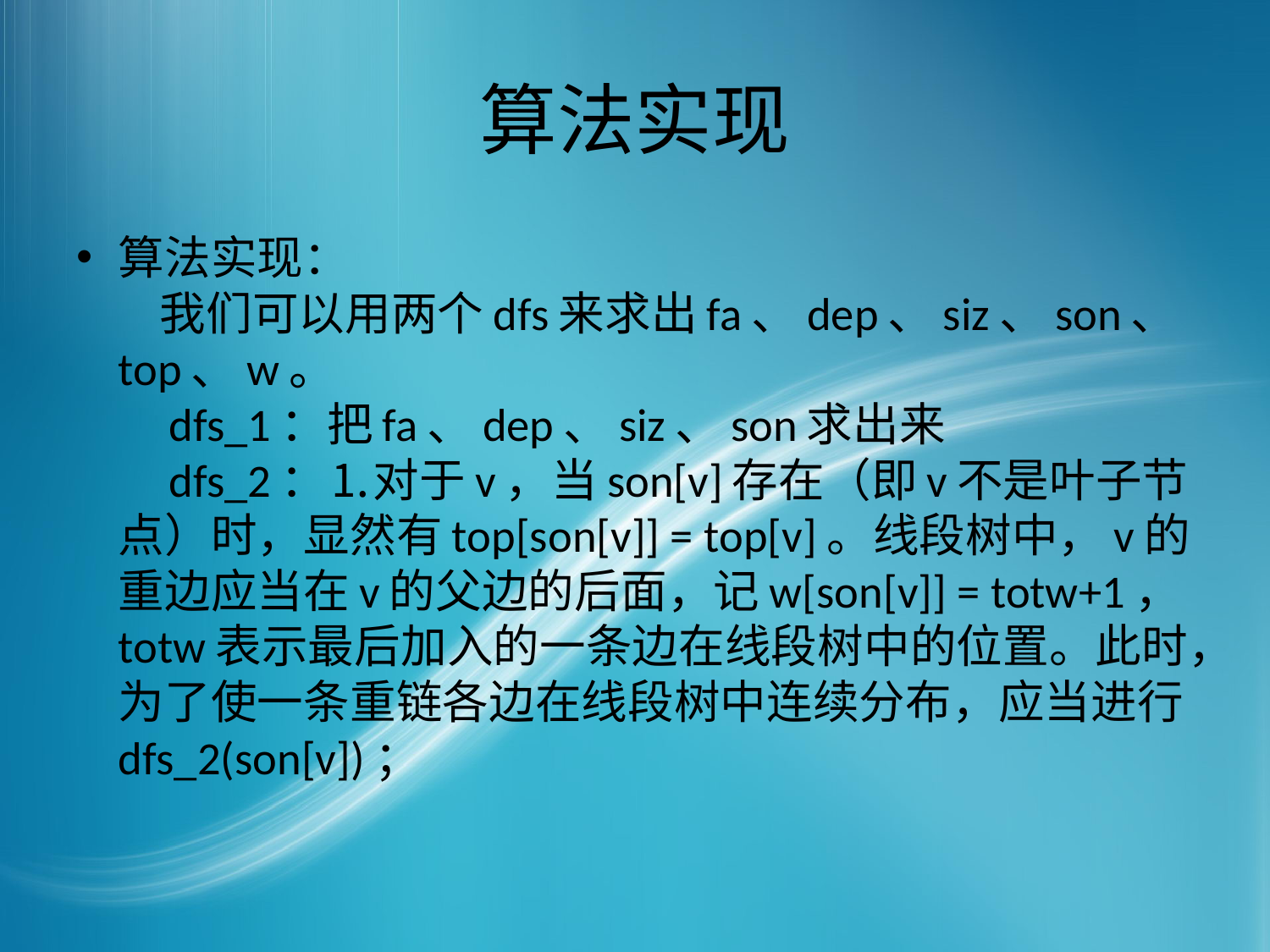

# 算法实现
算法实现：
    我们可以用两个dfs来求出fa、dep、siz、son、top、w。
    dfs_1：把fa、dep、siz、son求出来
    dfs_2：⒈对于v，当son[v]存在（即v不是叶子节点）时，显然有top[son[v]] = top[v]。线段树中，v的重边应当在v的父边的后面，记w[son[v]] = totw+1，totw表示最后加入的一条边在线段树中的位置。此时，为了使一条重链各边在线段树中连续分布，应当进行dfs_2(son[v])；